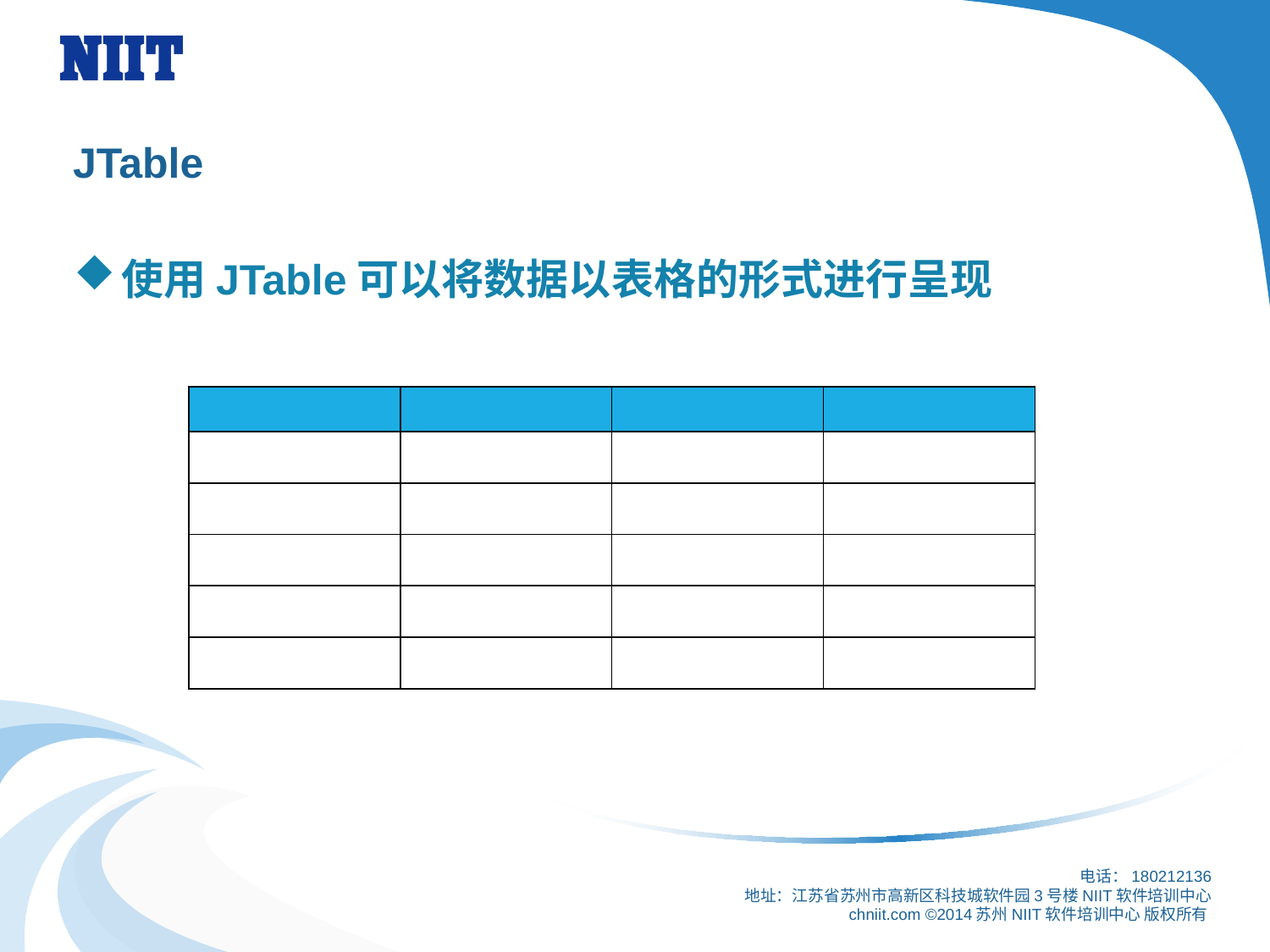

# JTable
使用JTable可以将数据以表格的形式进行呈现

|  |  |  |  |
| --- | --- | --- | --- |
|  |  |  |  |
|  |  |  |  |
|  |  |  |  |
|  |  |  |  |
|  |  |  |  |